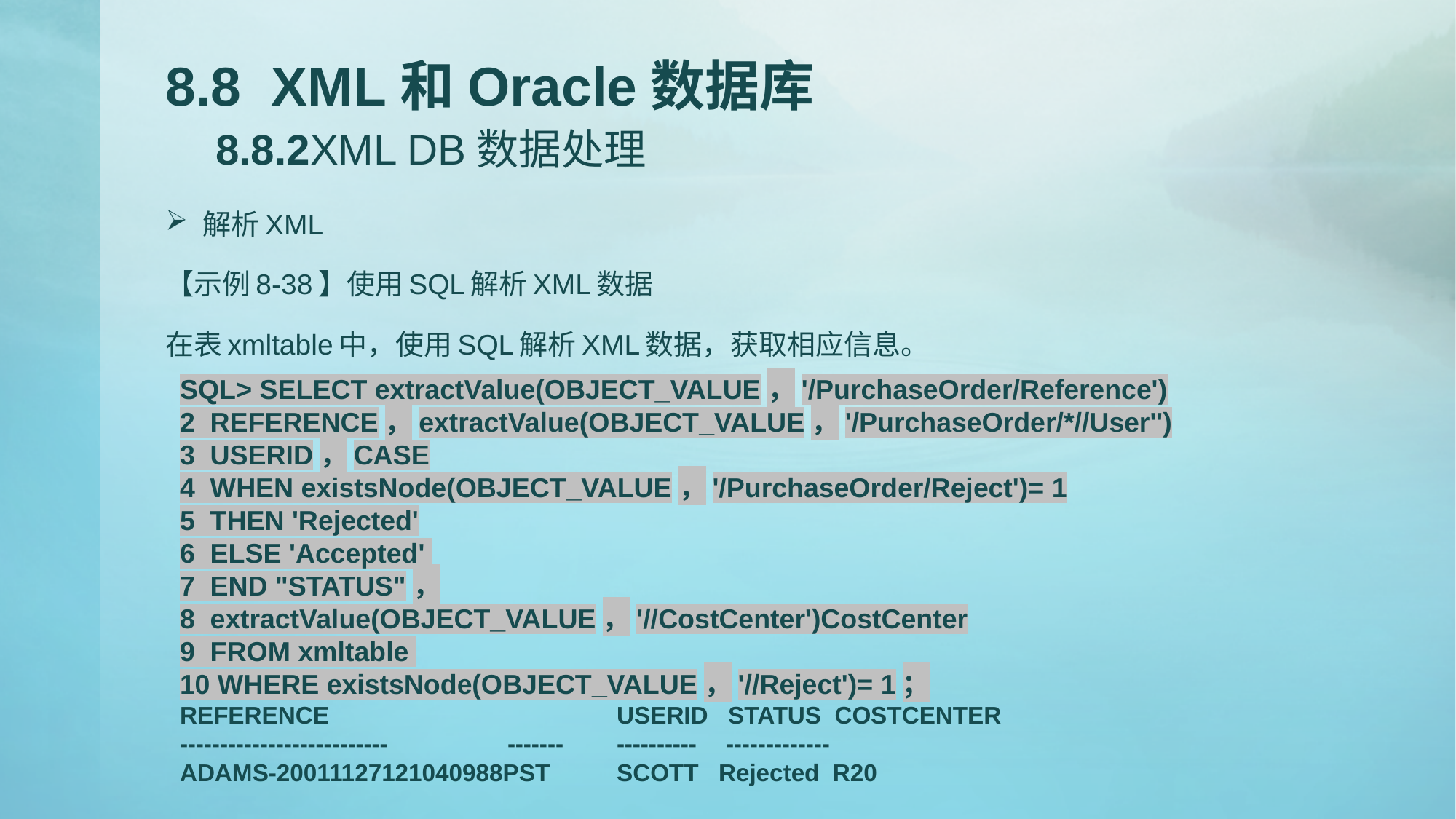

# 8.8  XML和Oracle数据库 8.8.2XML DB数据处理
解析XML
【示例8-38】使用SQL解析XML数据
在表xmltable中，使用SQL解析XML数据，获取相应信息。
SQL> SELECT extractValue(OBJECT_VALUE，'/PurchaseOrder/Reference')
2  REFERENCE，extractValue(OBJECT_VALUE，'/PurchaseOrder/*//User'')
3  USERID，CASE
4  WHEN existsNode(OBJECT_VALUE，'/PurchaseOrder/Reject')= 1
5  THEN 'Rejected'
6  ELSE 'Accepted'
7  END "STATUS"，
8  extractValue(OBJECT_VALUE，'//CostCenter')CostCenter
9  FROM xmltable
10 WHERE existsNode(OBJECT_VALUE，'//Reject')= 1；
REFERENCE      			USERID   STATUS  COSTCENTER
-------------------------- 		------- 	---------- 	-------------
ADAMS-20011127121040988PST  	SCOTT   Rejected  R20